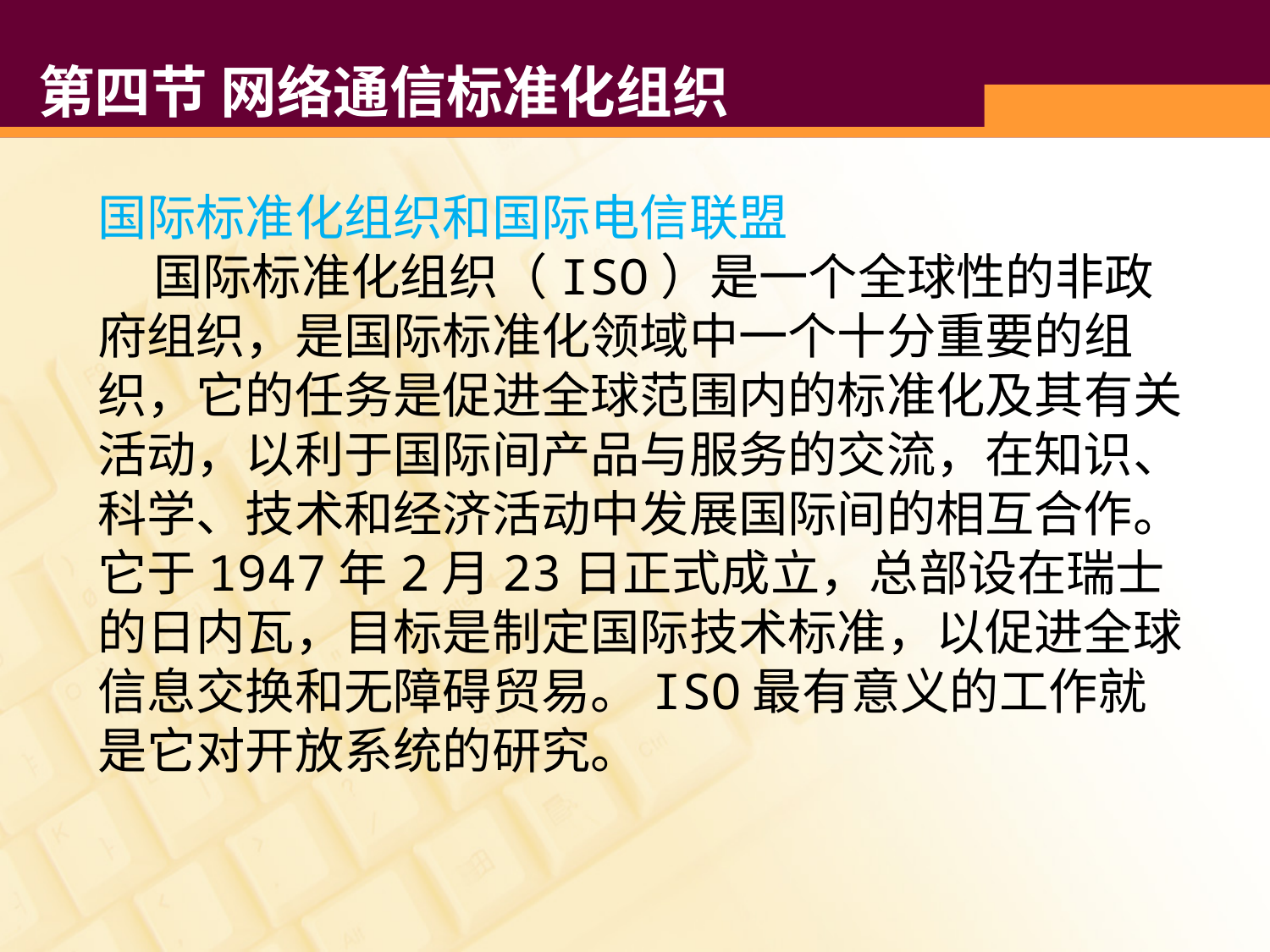

# 第四节 网络通信标准化组织
国际标准化组织和国际电信联盟
    国际标准化组织（ISO）是一个全球性的非政府组织，是国际标准化领域中一个十分重要的组织，它的任务是促进全球范围内的标准化及其有关活动，以利于国际间产品与服务的交流，在知识、科学、技术和经济活动中发展国际间的相互合作。它于1947年2月23日正式成立，总部设在瑞士的日内瓦，目标是制定国际技术标准，以促进全球信息交换和无障碍贸易。ISO最有意义的工作就是它对开放系统的研究。